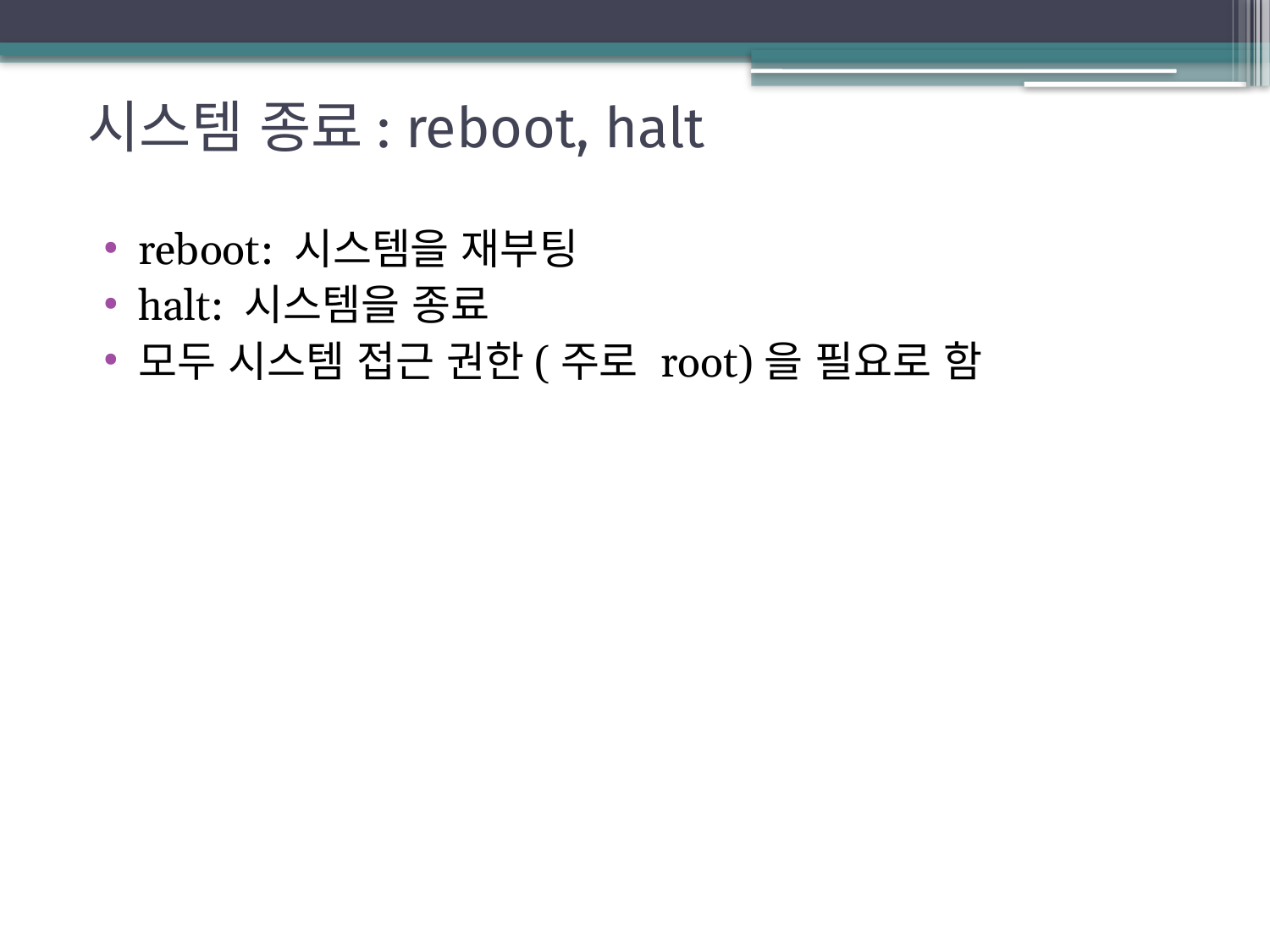

# 시스템 종료: reboot, halt
reboot: 시스템을 재부팅
halt: 시스템을 종료
모두 시스템 접근 권한(주로 root)을 필요로 함